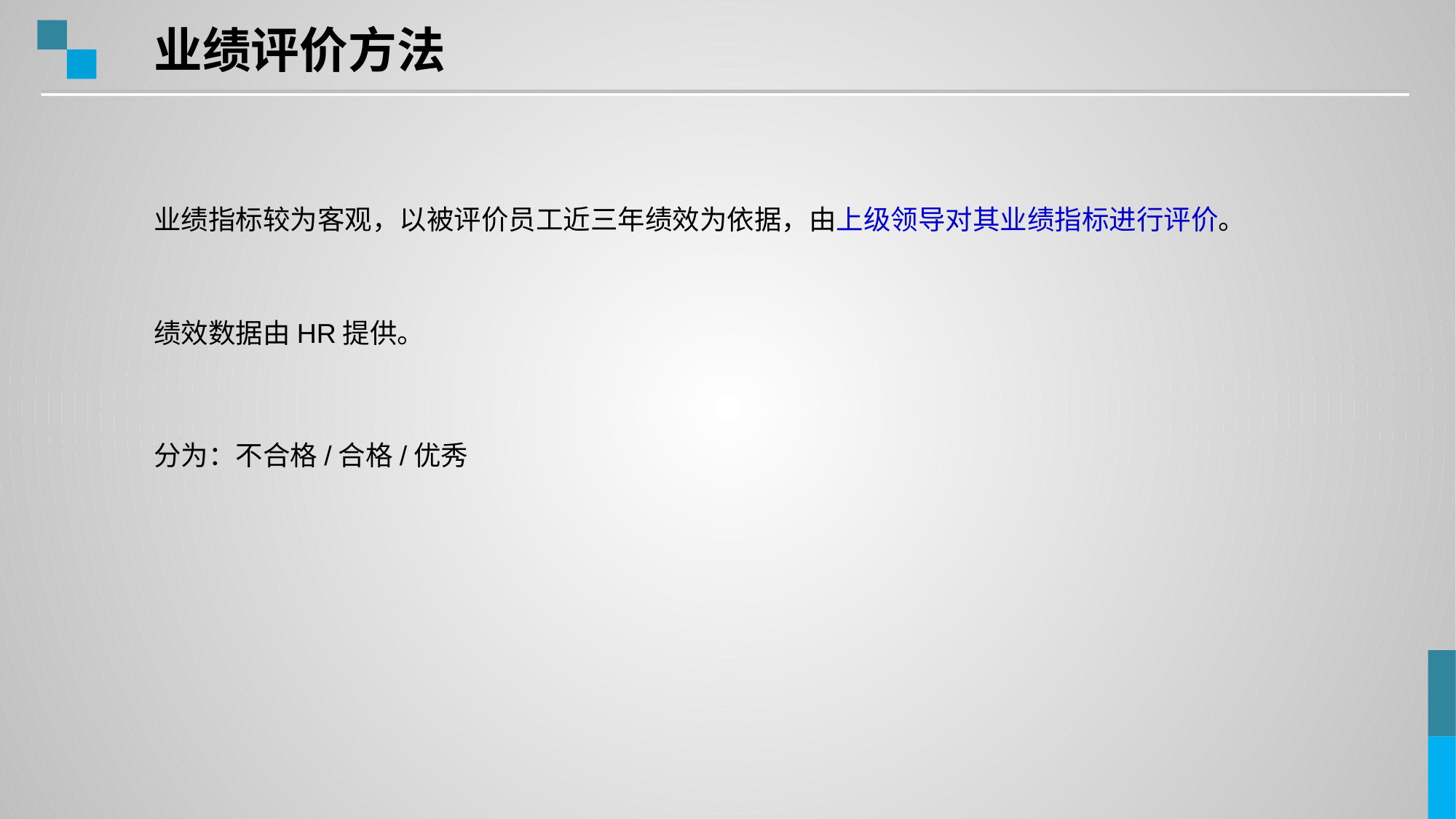

业绩评价方法
业绩指标较为客观，以被评价员工近三年绩效为依据，由上级领导对其业绩指标进行评价。
绩效数据由HR提供。
分为：不合格/合格/优秀